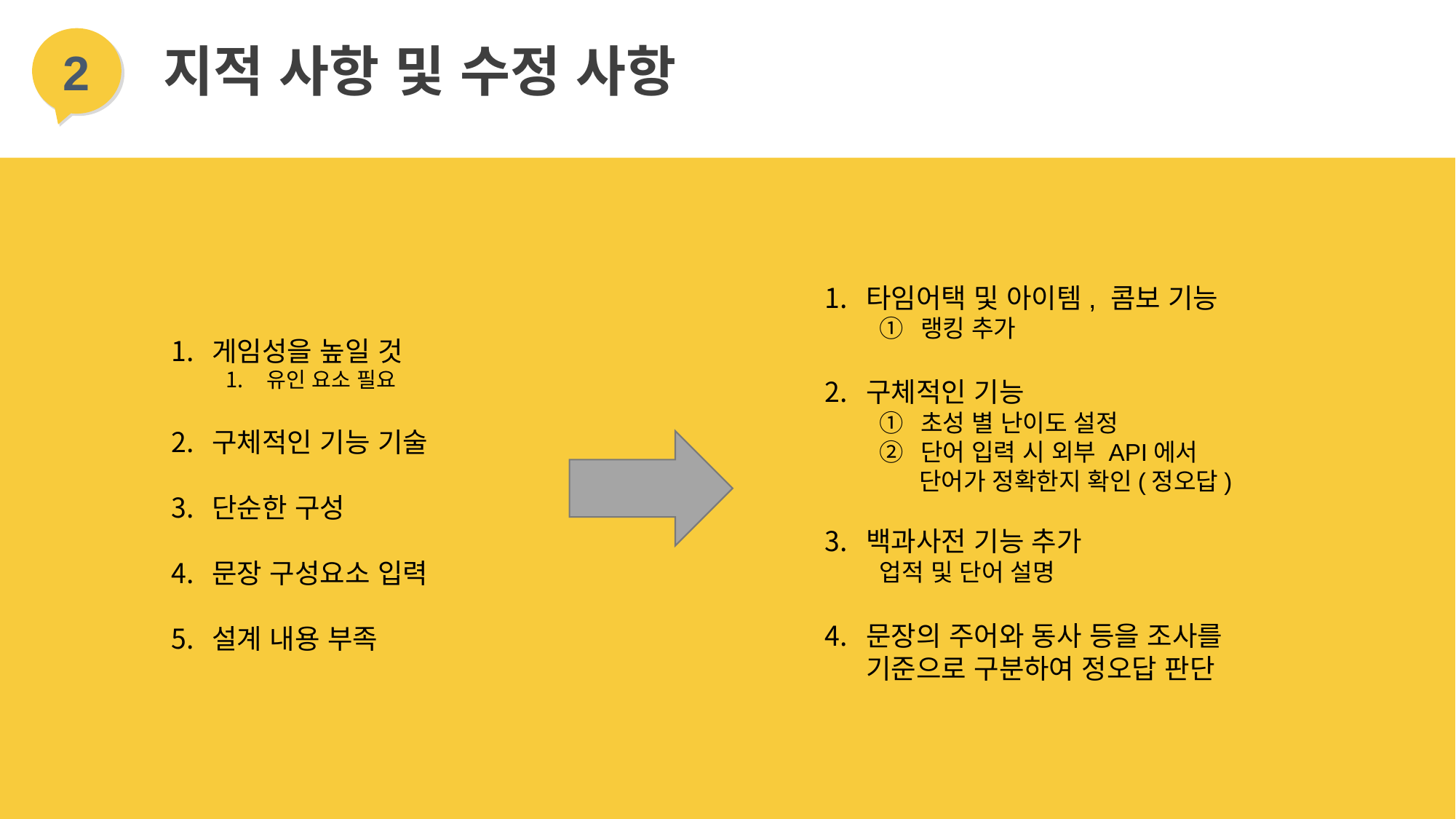

2

지적 사항 및 수정 사항
타임어택 및 아이템, 콤보 기능
랭킹 추가

구체적인 기능
초성 별 난이도 설정
단어 입력 시 외부 API에서
     단어가 정확한지 확인(정오답)

백과사전 기능 추가
업적 및 단어 설명

문장의 주어와 동사 등을 조사를 기준으로 구분하여 정오답 판단
게임성을 높일 것
유인 요소 필요

구체적인 기능 기술

단순한 구성

문장 구성요소 입력

설계 내용 부족